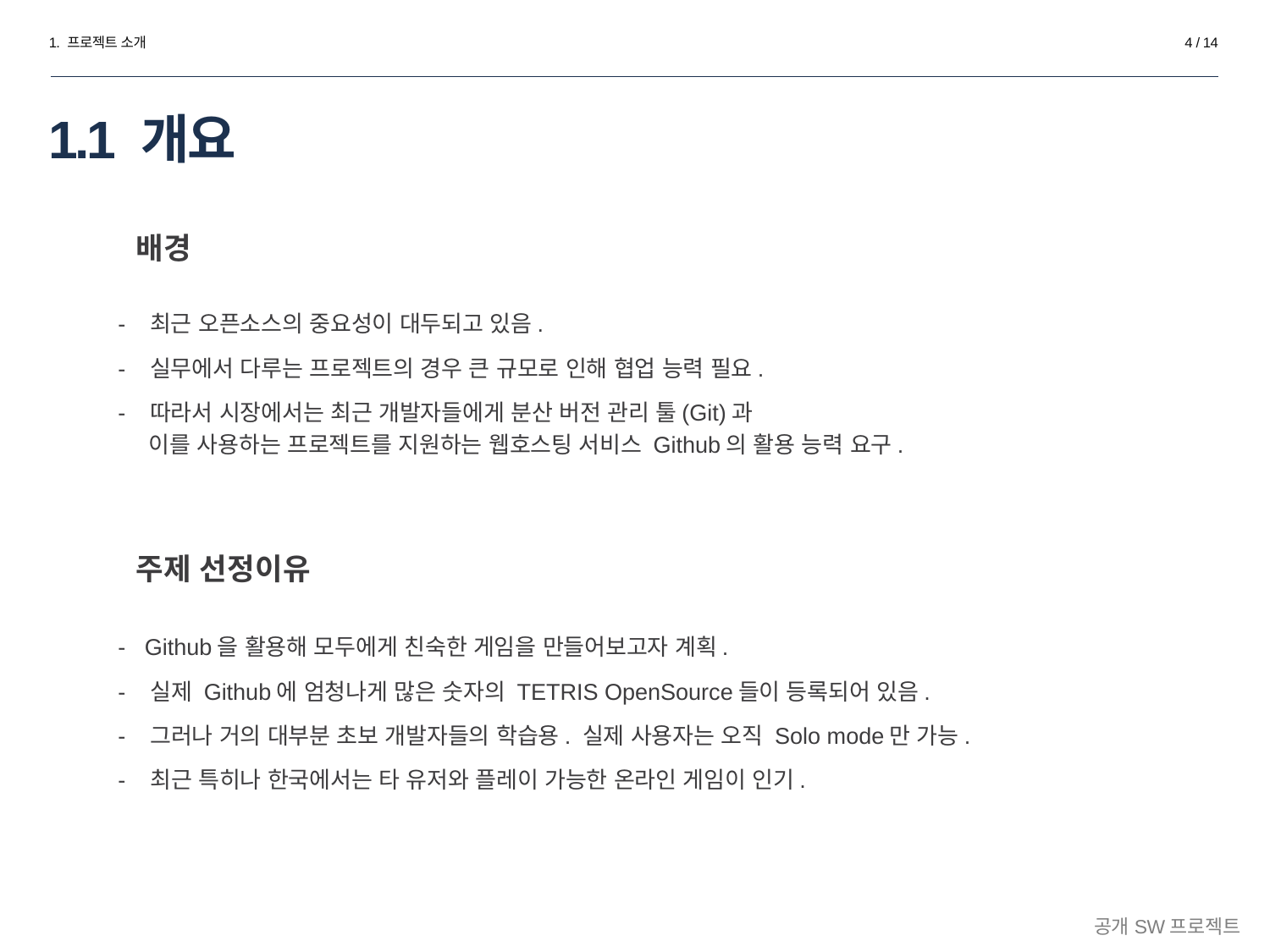

1. 프로젝트 소개
4 / 14
# 1.1 개요
  배경

 -   최근 오픈소스의 중요성이 대두되고 있음.

 -   실무에서 다루는 프로젝트의 경우 큰 규모로 인해 협업 능력 필요.

 -   따라서 시장에서는 최근 개발자들에게 분산 버전 관리 툴(Git)과
     이를 사용하는 프로젝트를 지원하는 웹호스팅 서비스 Github의 활용 능력 요구.
  주제 선정이유

 -   Github을 활용해 모두에게 친숙한 게임을 만들어보고자 계획.

 -   실제 Github에 엄청나게 많은 숫자의 TETRIS OpenSource들이 등록되어 있음.

 -   그러나 거의 대부분 초보 개발자들의 학습용. 실제 사용자는 오직 Solo mode만 가능.

 -   최근 특히나 한국에서는 타 유저와 플레이 가능한 온라인 게임이 인기.
공개SW프로젝트